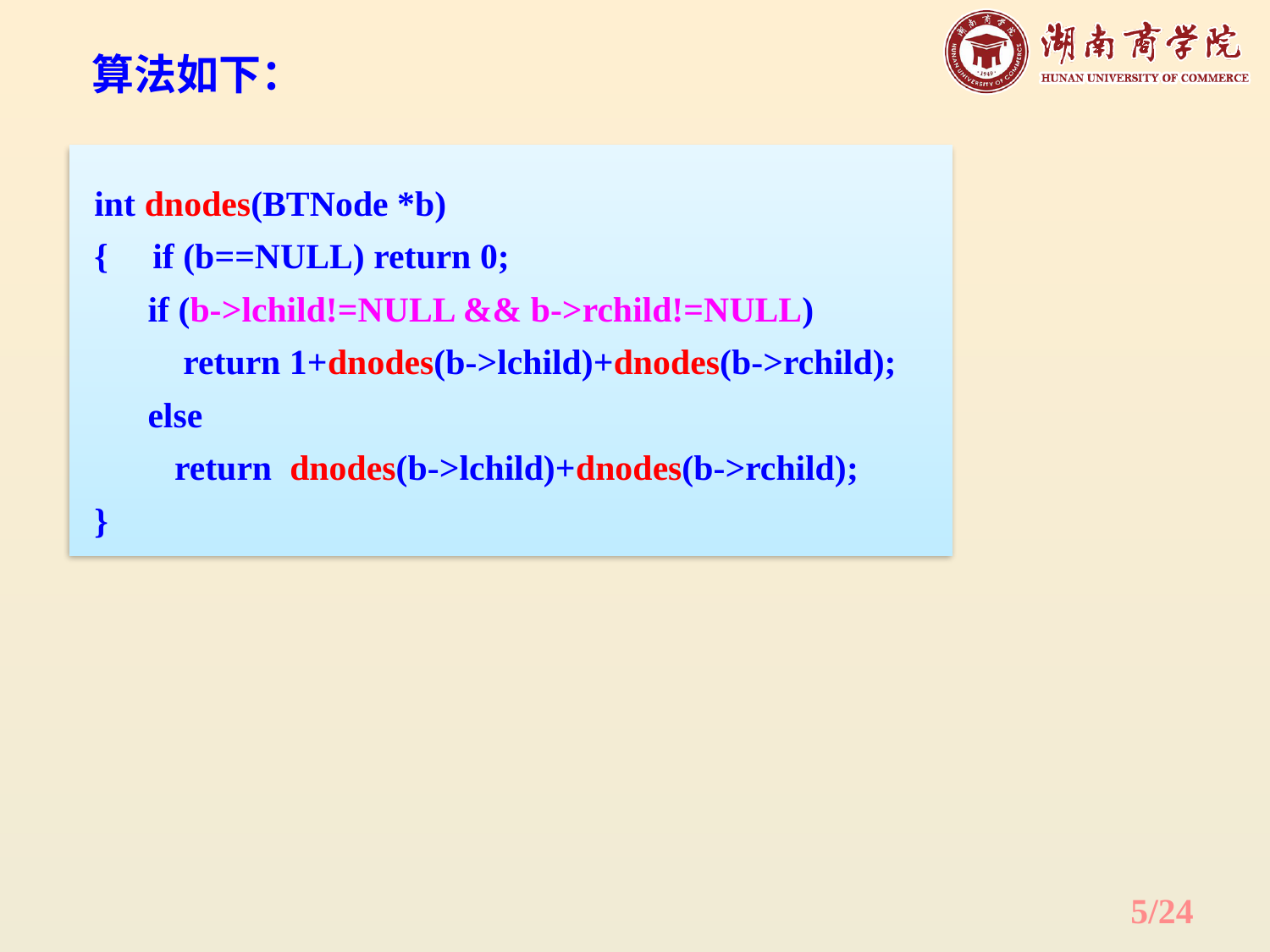

算法如下：
int dnodes(BTNode *b)
{     if (b==NULL) return 0;
      if (b->lchild!=NULL && b->rchild!=NULL)
          return 1+dnodes(b->lchild)+dnodes(b->rchild);
      else
         return  dnodes(b->lchild)+dnodes(b->rchild);
}
5/24